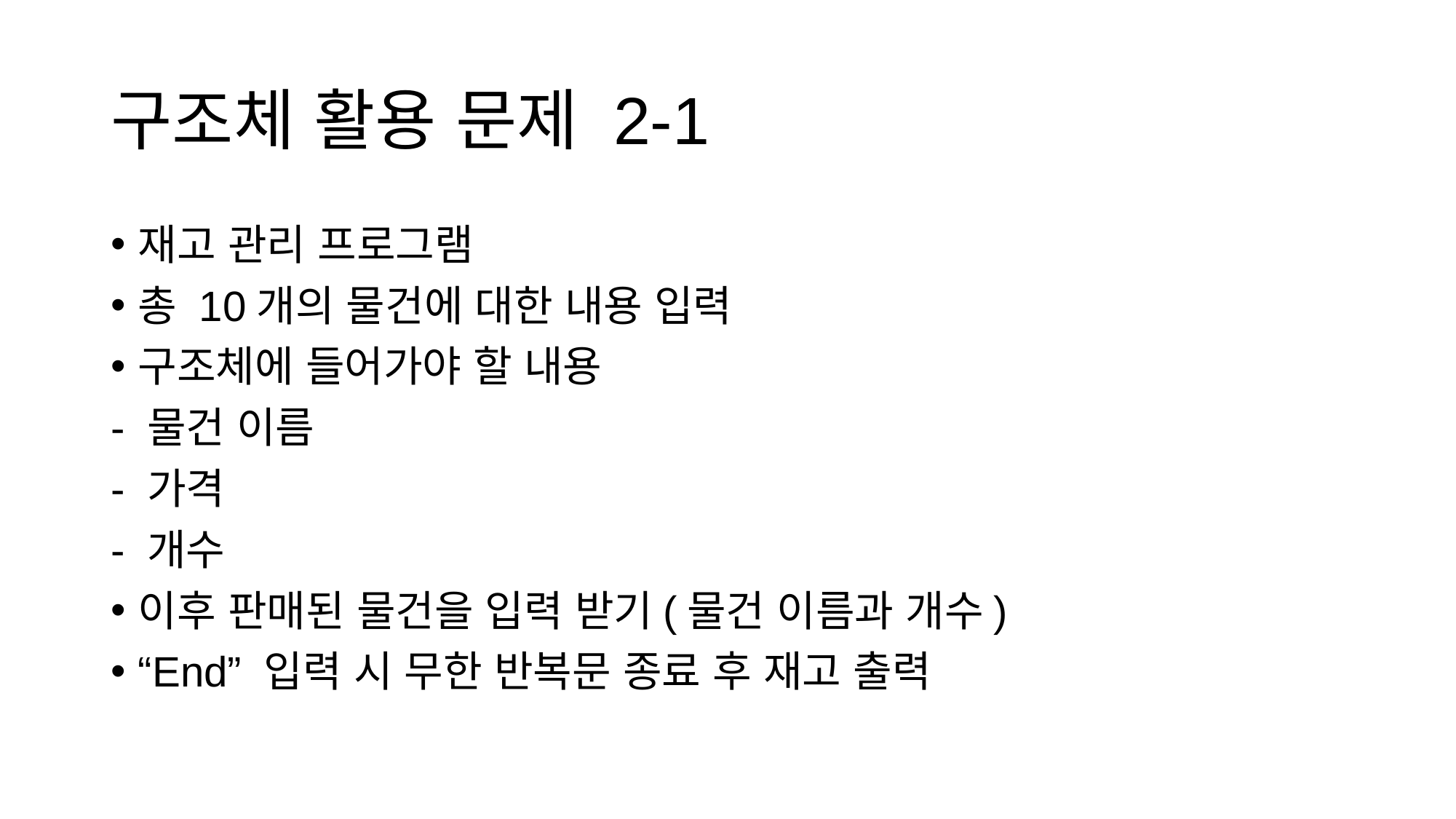

# 구조체 활용 문제 2-1
재고 관리 프로그램
총 10개의 물건에 대한 내용 입력
구조체에 들어가야 할 내용
- 물건 이름
- 가격
- 개수
이후 판매된 물건을 입력 받기(물건 이름과 개수)
“End” 입력 시 무한 반복문 종료 후 재고 출력